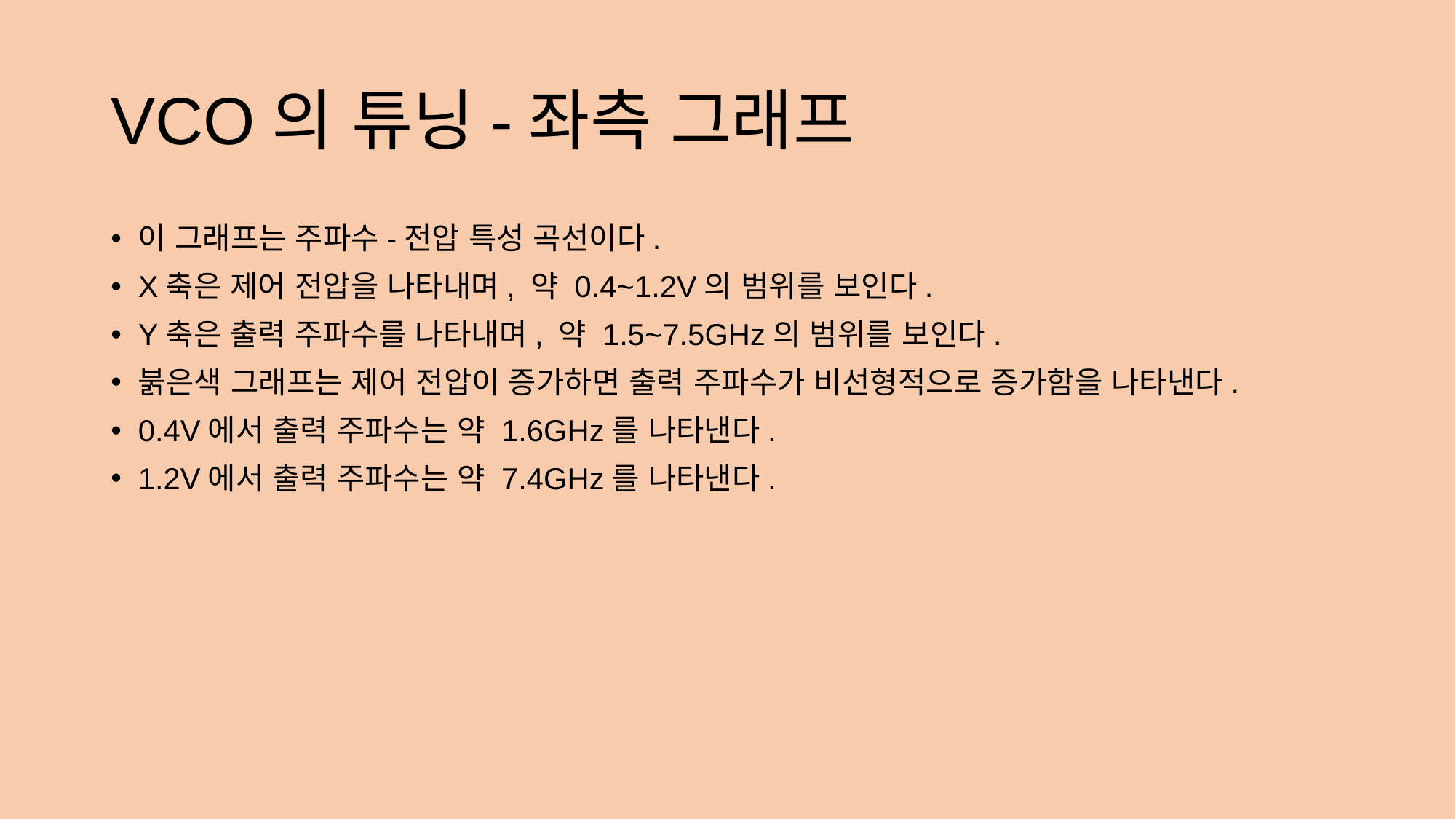

# VCO의 튜닝-좌측 그래프
이 그래프는 주파수-전압 특성 곡선이다.
X축은 제어 전압을 나타내며, 약 0.4~1.2V의 범위를 보인다.
Y축은 출력 주파수를 나타내며, 약 1.5~7.5GHz의 범위를 보인다.
붉은색 그래프는 제어 전압이 증가하면 출력 주파수가 비선형적으로 증가함을 나타낸다.
0.4V에서 출력 주파수는 약 1.6GHz를 나타낸다.
1.2V에서 출력 주파수는 약 7.4GHz를 나타낸다.